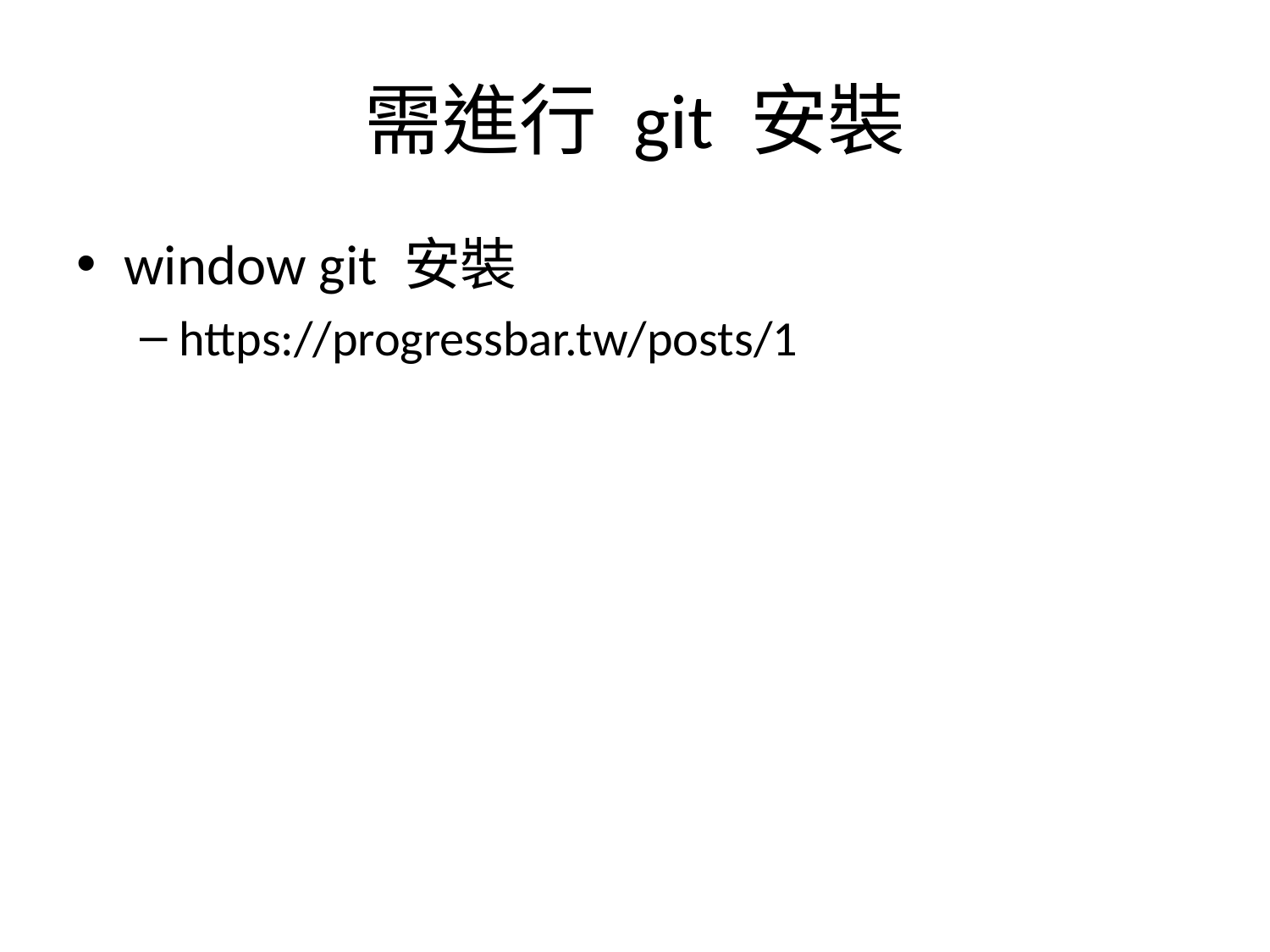

# 需進行 git 安裝
window git 安裝
https://progressbar.tw/posts/1